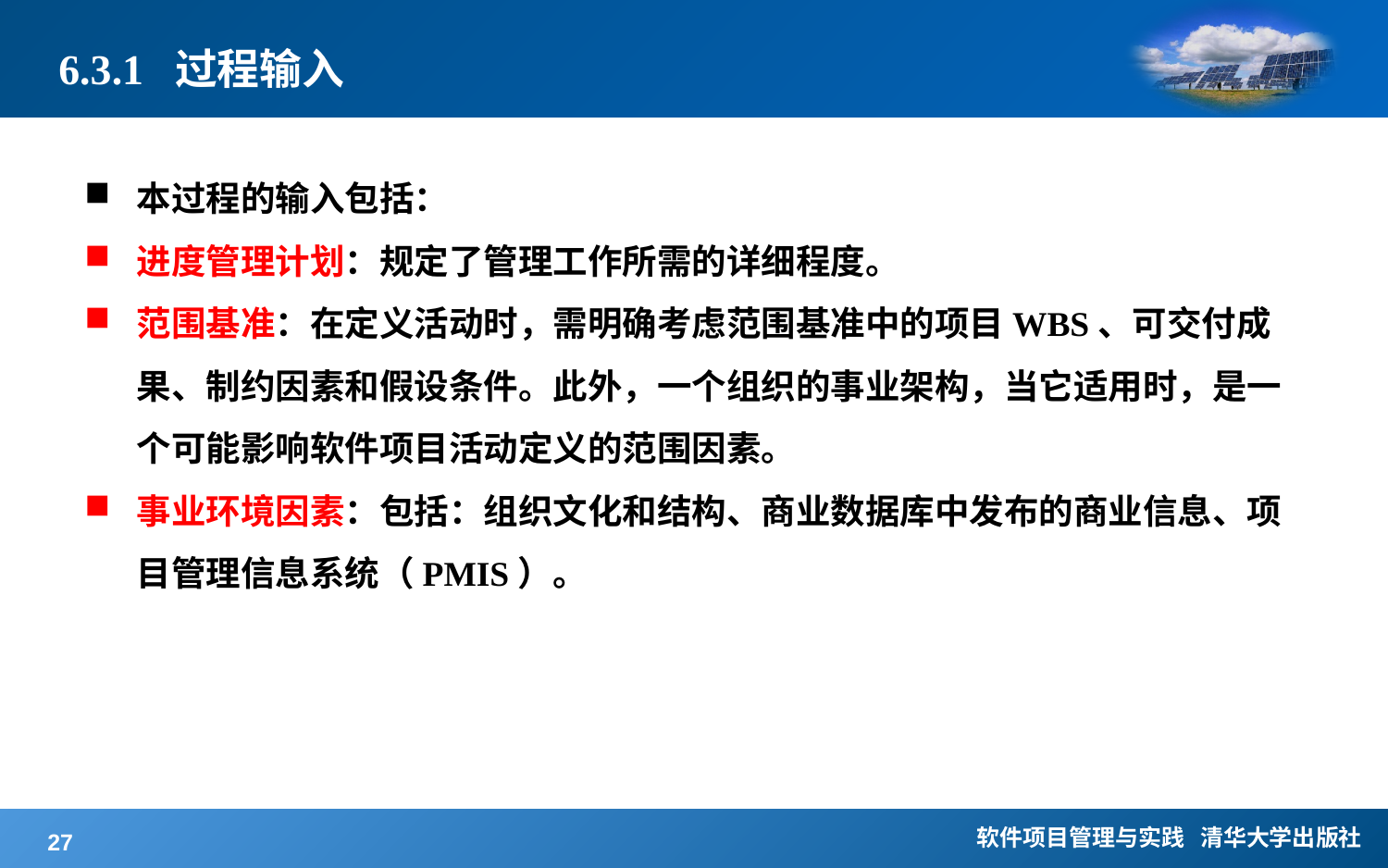

# 6.3.1  过程输入
本过程的输入包括：
进度管理计划：规定了管理工作所需的详细程度。
范围基准：在定义活动时，需明确考虑范围基准中的项目WBS、可交付成果、制约因素和假设条件。此外，一个组织的事业架构，当它适用时，是一个可能影响软件项目活动定义的范围因素。
事业环境因素：包括：组织文化和结构、商业数据库中发布的商业信息、项目管理信息系统（PMIS）。